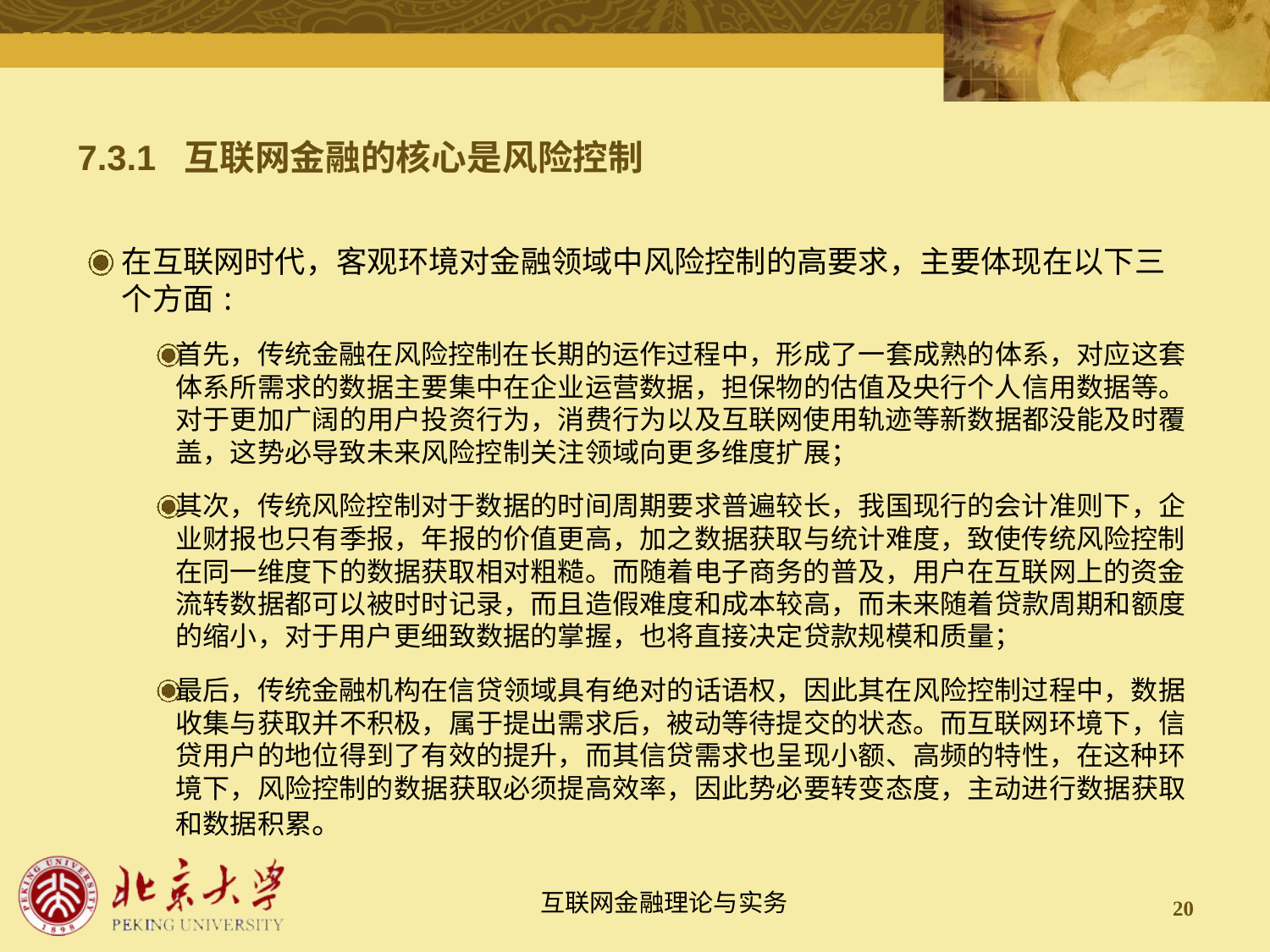

# 7.3.1  互联网金融的核心是风险控制
在互联网时代，客观环境对金融领域中风险控制的高要求，主要体现在以下三个方面:
首先，传统金融在风险控制在长期的运作过程中，形成了一套成熟的体系，对应这套体系所需求的数据主要集中在企业运营数据，担保物的估值及央行个人信用数据等。对于更加广阔的用户投资行为，消费行为以及互联网使用轨迹等新数据都没能及时覆盖，这势必导致未来风险控制关注领域向更多维度扩展；
其次，传统风险控制对于数据的时间周期要求普遍较长，我国现行的会计准则下，企业财报也只有季报，年报的价值更高，加之数据获取与统计难度，致使传统风险控制在同一维度下的数据获取相对粗糙。而随着电子商务的普及，用户在互联网上的资金流转数据都可以被时时记录，而且造假难度和成本较高，而未来随着贷款周期和额度的缩小，对于用户更细致数据的掌握，也将直接决定贷款规模和质量；
最后，传统金融机构在信贷领域具有绝对的话语权，因此其在风险控制过程中，数据收集与获取并不积极，属于提出需求后，被动等待提交的状态。而互联网环境下，信贷用户的地位得到了有效的提升，而其信贷需求也呈现小额、高频的特性，在这种环境下，风险控制的数据获取必须提高效率，因此势必要转变态度，主动进行数据获取和数据积累。

20